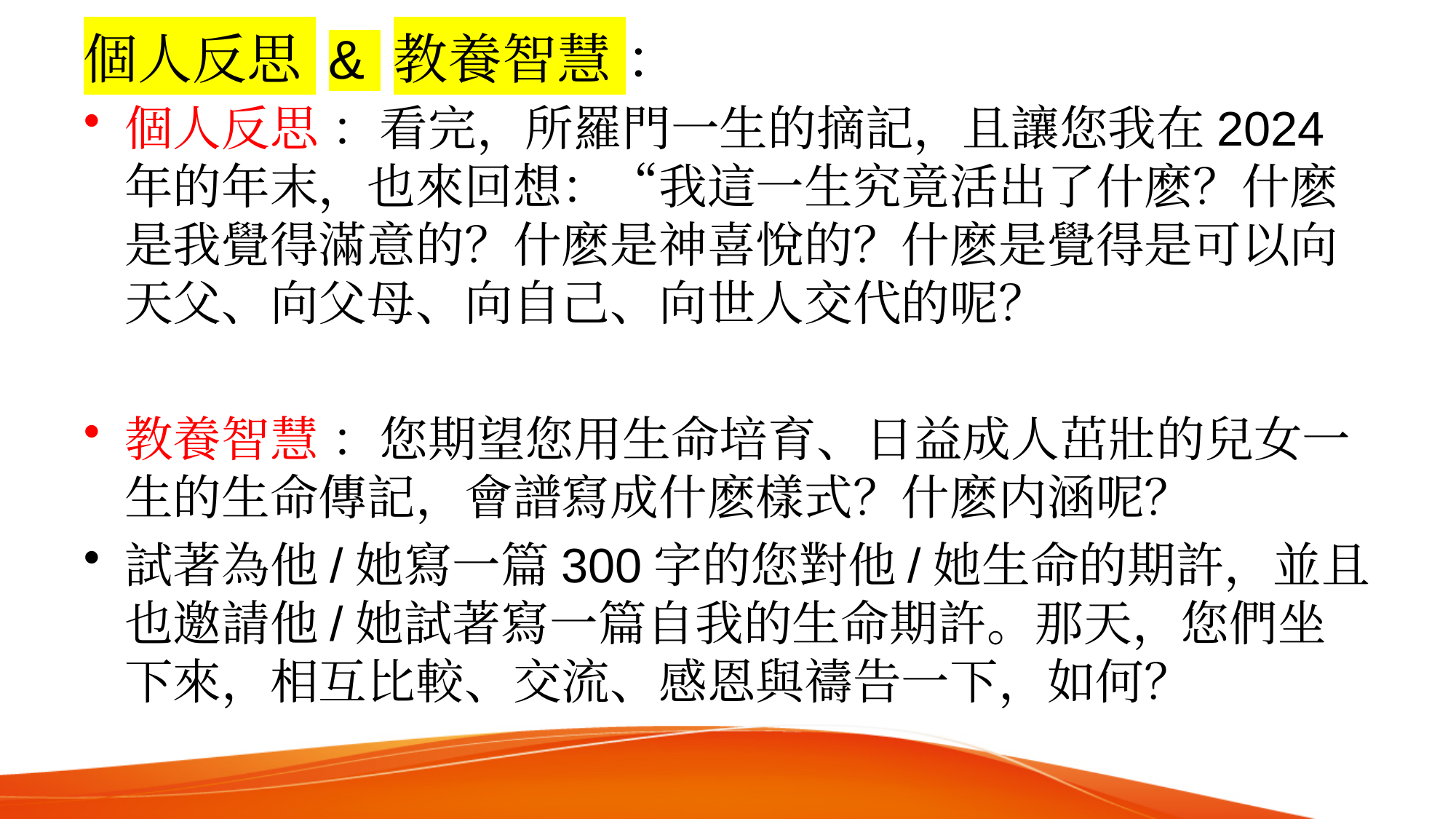

# 個人反思 & 教養智慧 ：
個人反思 ：看完，所羅門一生的摘記，且讓您我在2024年的年末，也來回想：“我這一生究竟活出了什麽？什麽是我覺得滿意的？什麽是神喜悅的？什麽是覺得是可以向天父、向父母、向自己、向世人交代的呢？

教養智慧 ：您期望您用生命培育、日益成人茁壯的兒女一生的生命傳記，會譜寫成什麽樣式？什麽内涵呢？
試著為他/她寫一篇300字的您對他/她生命的期許，並且也邀請他/她試著寫一篇自我的生命期許。那天，您們坐下來，相互比較、交流、感恩與禱告一下，如何？